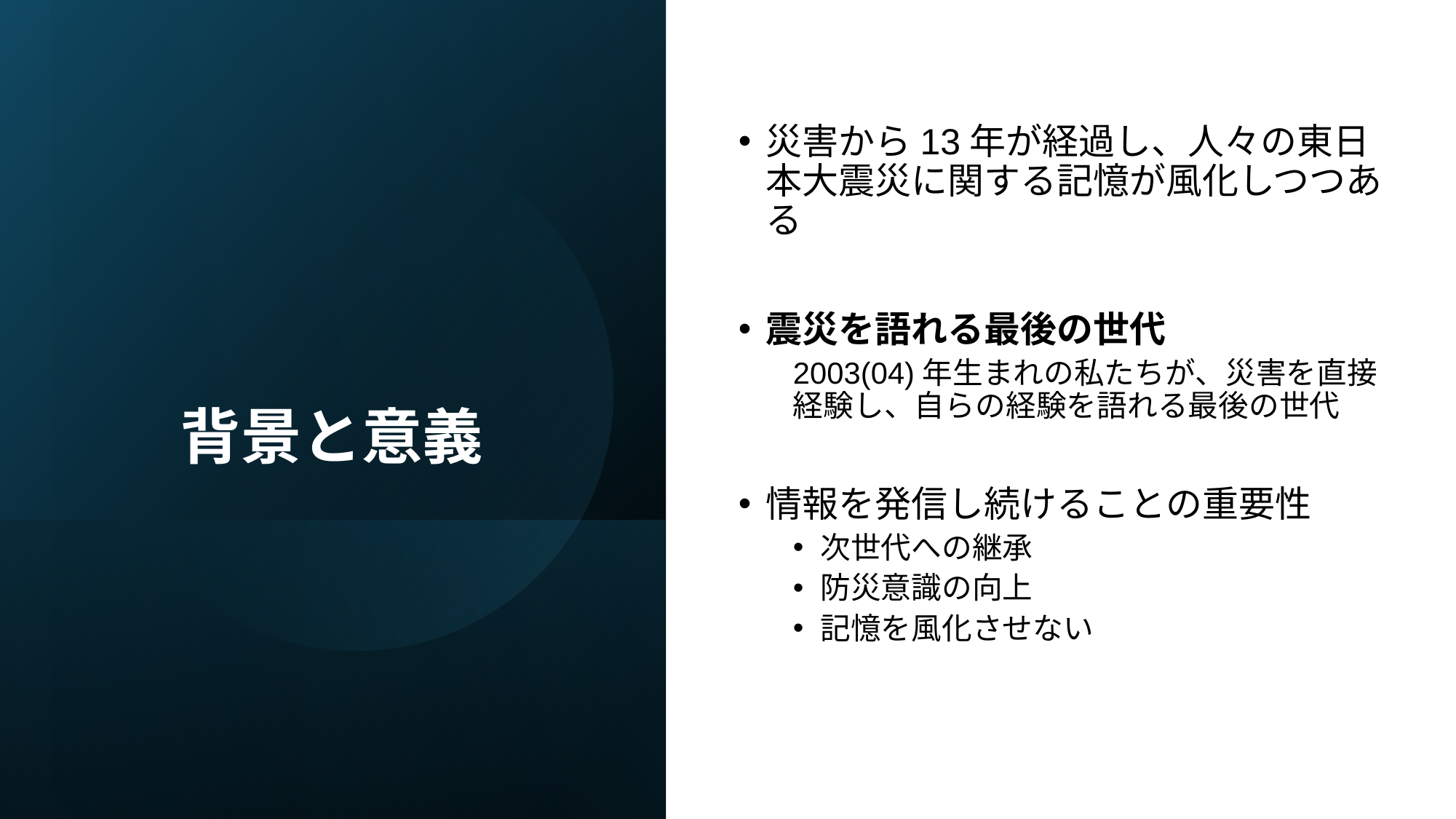

# 背景と意義

災害から13年が経過し、人々の東日本大震災に関する記憶が風化しつつある

震災を語れる最後の世代
2003(04)年生まれの私たちが、災害を直接経験し、自らの経験を語れる最後の世代

情報を発信し続けることの重要性
次世代への継承
防災意識の向上
記憶を風化させない